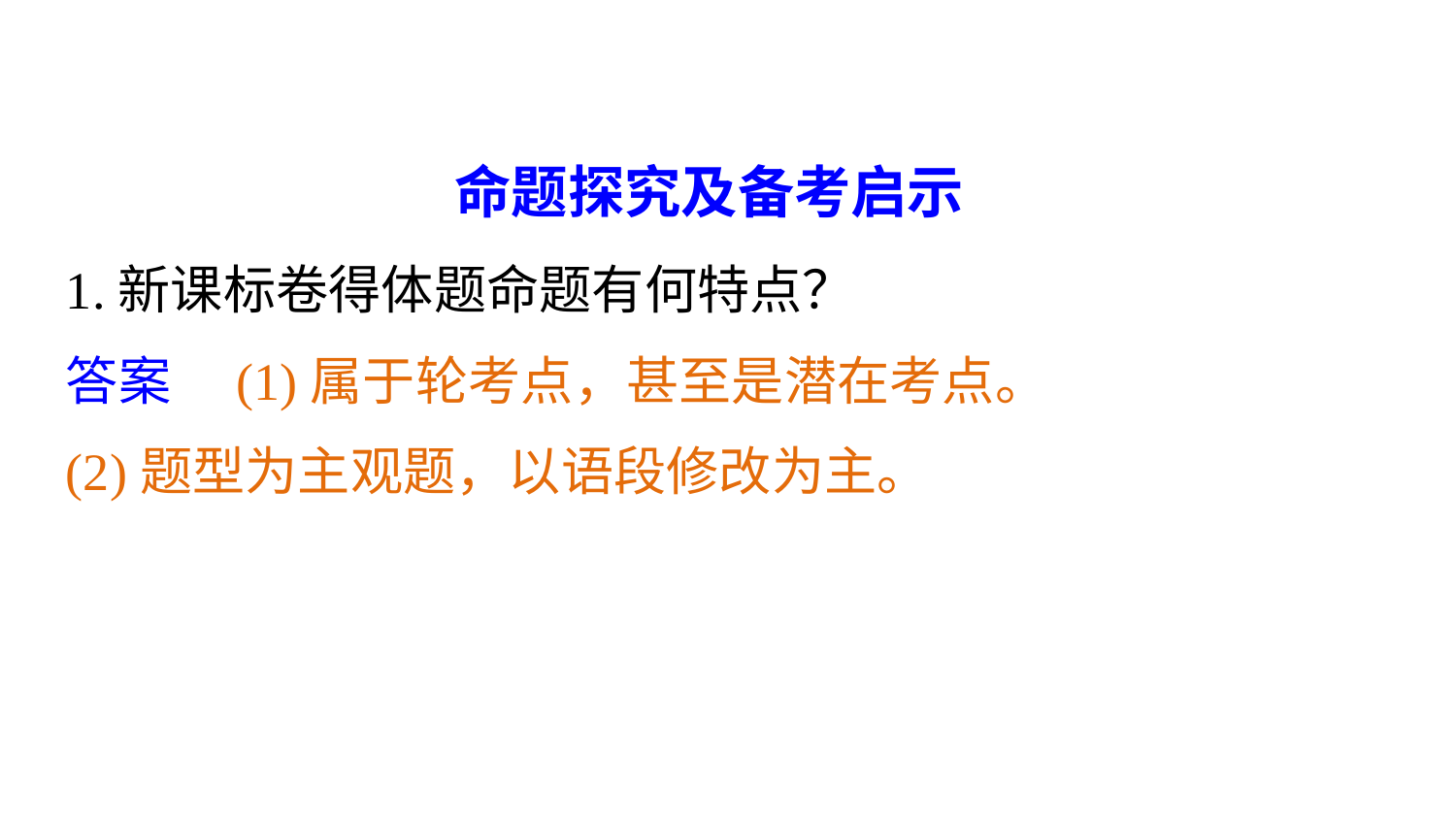

命题探究及备考启示
1.新课标卷得体题命题有何特点？
答案　(1)属于轮考点，甚至是潜在考点。
(2)题型为主观题，以语段修改为主。